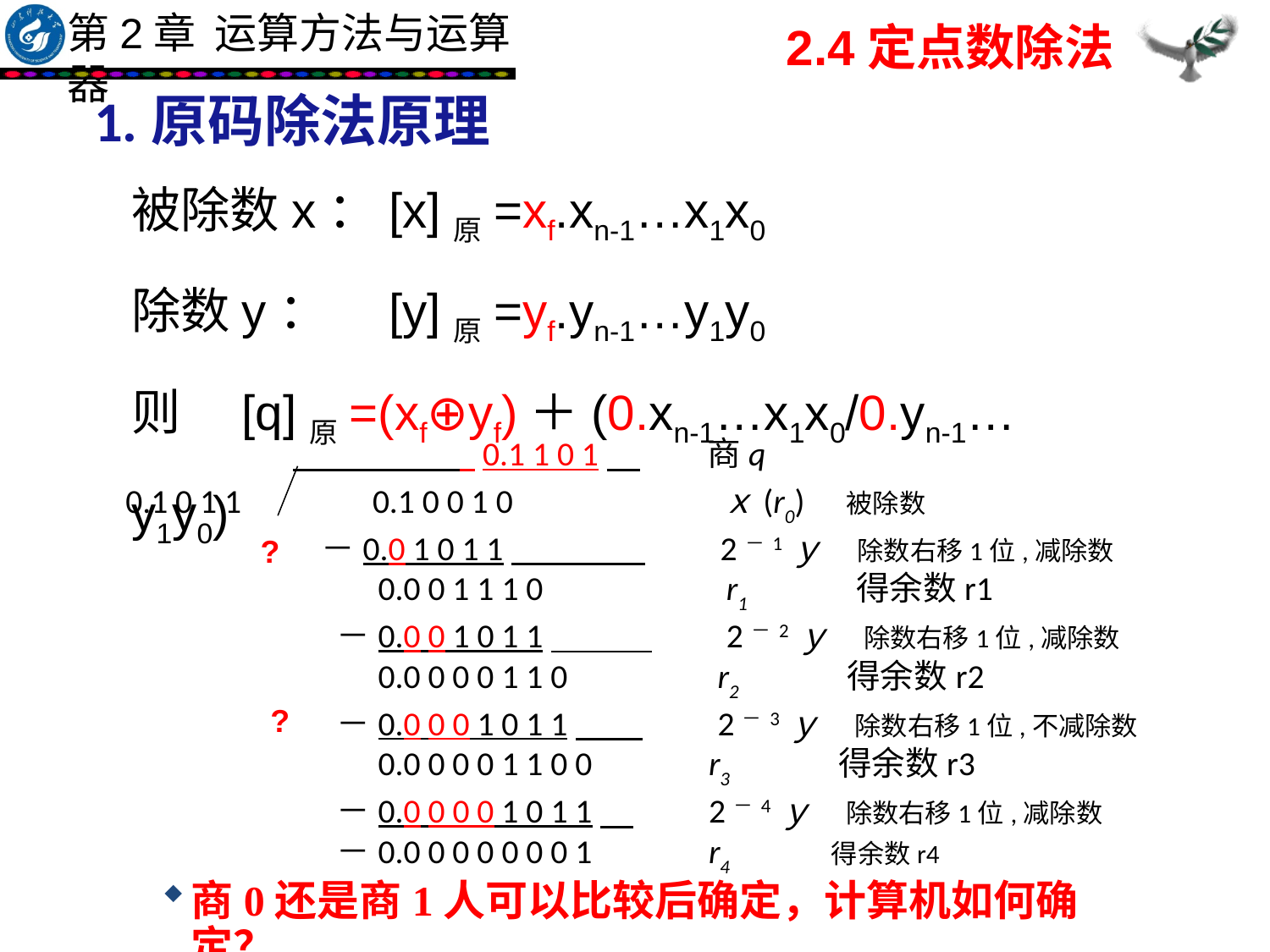

2.4定点数除法
1.原码除法原理
被除数x：[x]原=xf.xn-1…x1x0
除数y：　[y]原=yf.yn-1…y1y0
则　[q]原=(xf⊕yf)＋(0.xn-1…x1x0/0.yn-1…y1y0)
　　　　　　　　　　  0.1 1 0 1　　　商q
0.1 0 1 1　           0.1 0 0 1 0　　　　　　ｘ(r0)　被除数
　　           －0.0 1 0 1 1　　　　　　2－1ｙ　除数右移1位,减除数
　　　　　    0.0 0 1 1 1 0　　　　　r1　　　得余数r1
　　　　    －0.0 0 1 0 1 1　　　　　2－2ｙ　除数右移1位,减除数
　　　　　    0.0 0 0 0 1 1 0　　　　r2　　　得余数r2
　　　　    －0.0 0 0 1 0 1 1　　　　2－3ｙ　除数右移1位,不减除数
　　　　　    0.0 0 0 0 1 1 0 0　　　r3　　　得余数r3
　　　　    －0.0 0 0 0 1 0 1 1　　　2－4ｙ　除数右移1位,减除数
　　　　    －0.0 0 0 0 0 0 0 1　　　r4　　　得余数r4

?
?
商0还是商1人可以比较后确定，计算机如何确定？